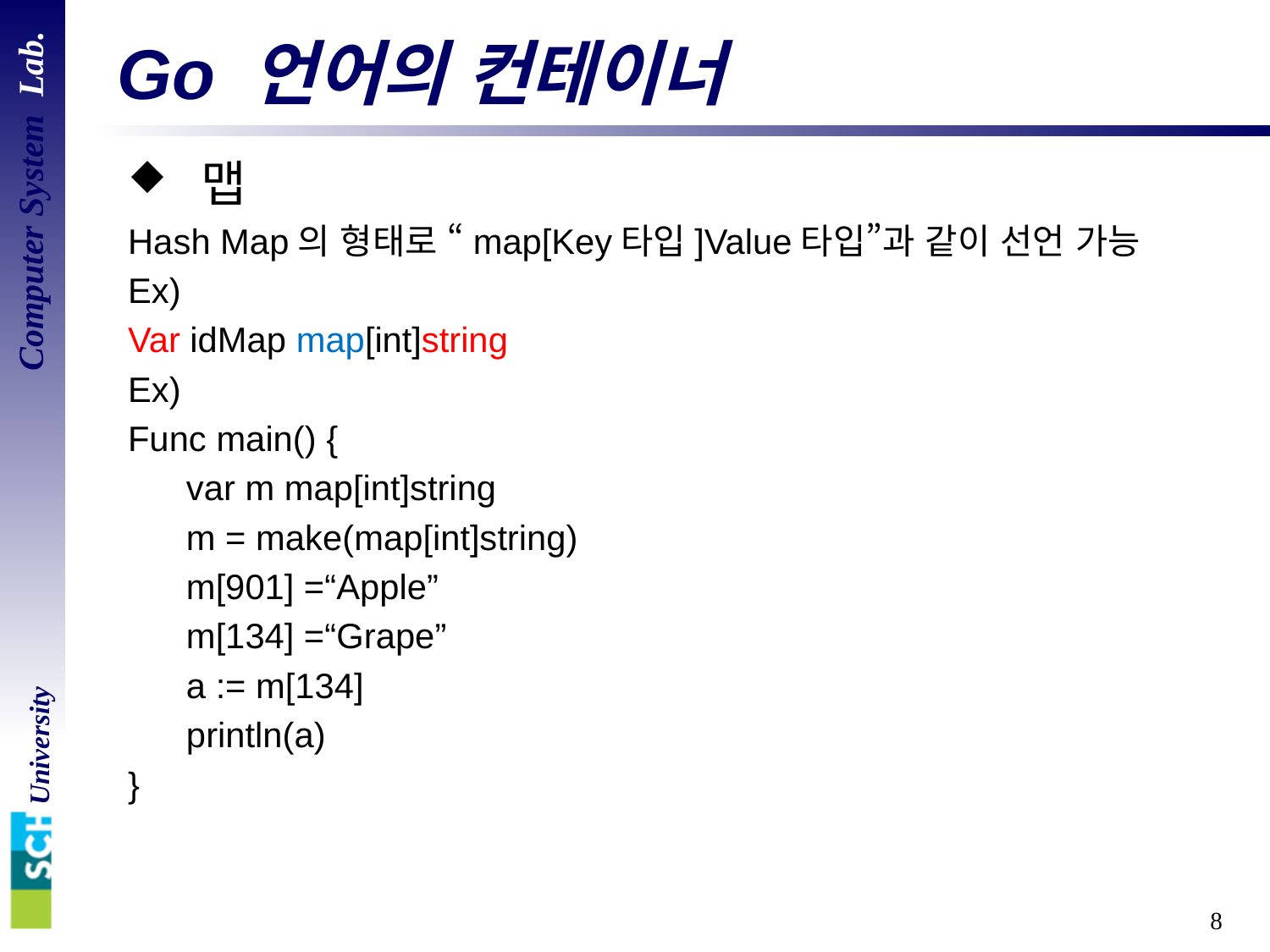

# Go 언어의 컨테이너
 맵
Hash Map의 형태로 “map[Key타입]Value타입”과 같이 선언 가능
Ex)
Var idMap map[int]string
Ex)
Func main() {
      var m map[int]string
      m = make(map[int]string)
      m[901] =“Apple”
      m[134] =“Grape”
      a := m[134]
      println(a)
}